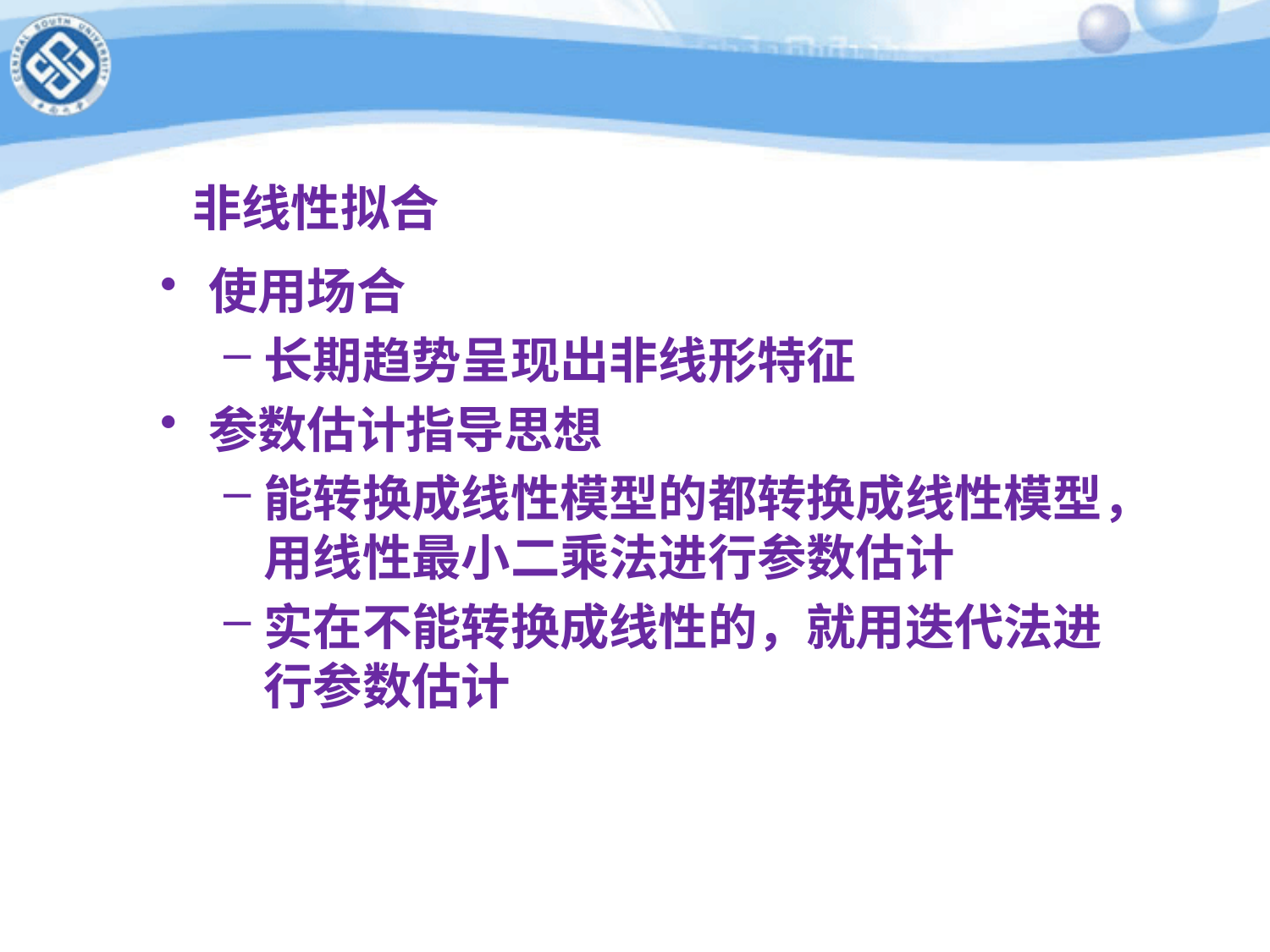

# 非线性拟合
使用场合
长期趋势呈现出非线形特征
参数估计指导思想
能转换成线性模型的都转换成线性模型，用线性最小二乘法进行参数估计
实在不能转换成线性的，就用迭代法进行参数估计